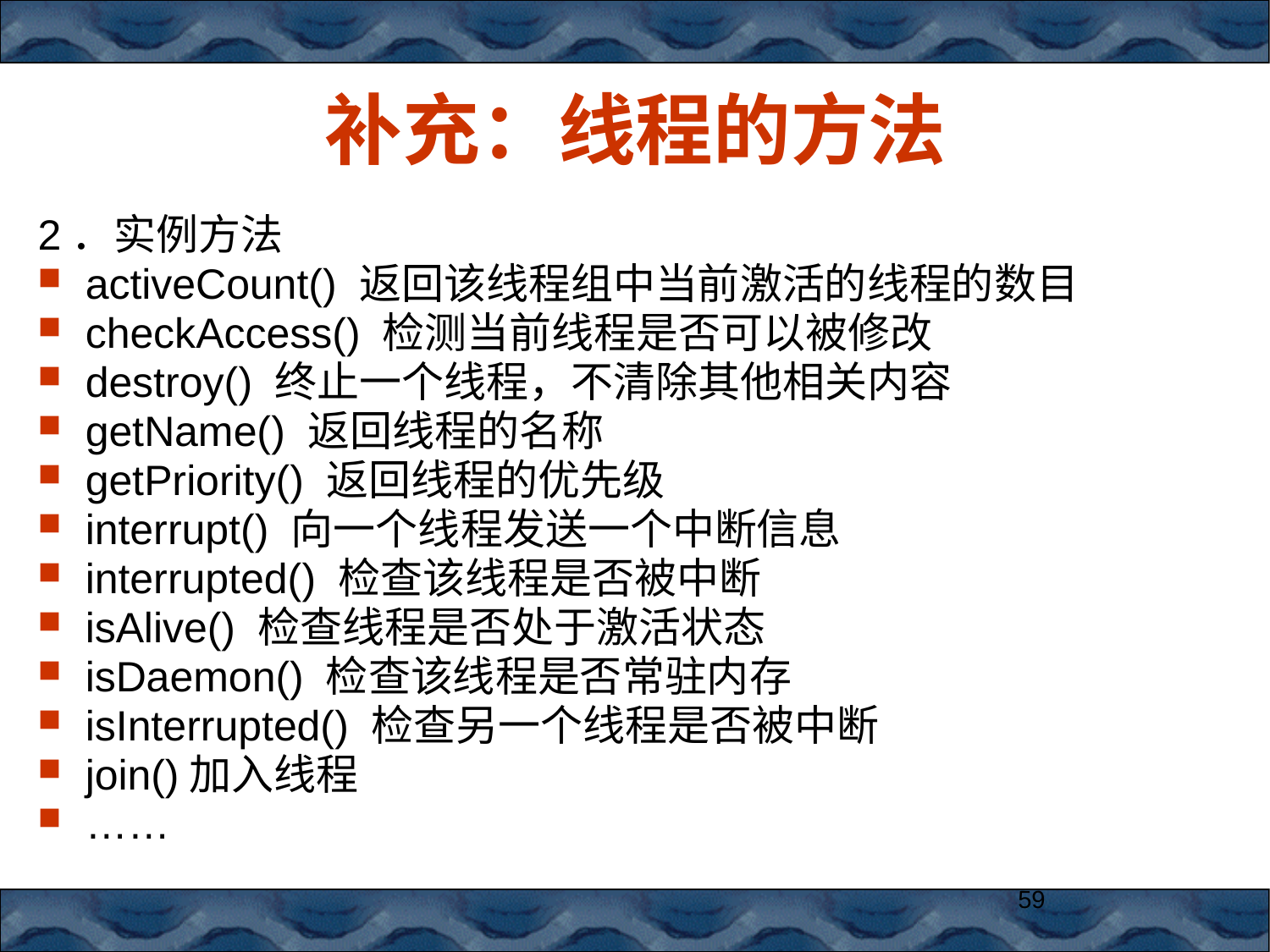

# 补充：线程的方法
2．实例方法
activeCount() 返回该线程组中当前激活的线程的数目
checkAccess() 检测当前线程是否可以被修改
destroy() 终止一个线程，不清除其他相关内容
getName() 返回线程的名称
getPriority() 返回线程的优先级
interrupt() 向一个线程发送一个中断信息
interrupted() 检查该线程是否被中断
isAlive() 检查线程是否处于激活状态
isDaemon() 检查该线程是否常驻内存
isInterrupted() 检查另一个线程是否被中断
join()加入线程
……
59